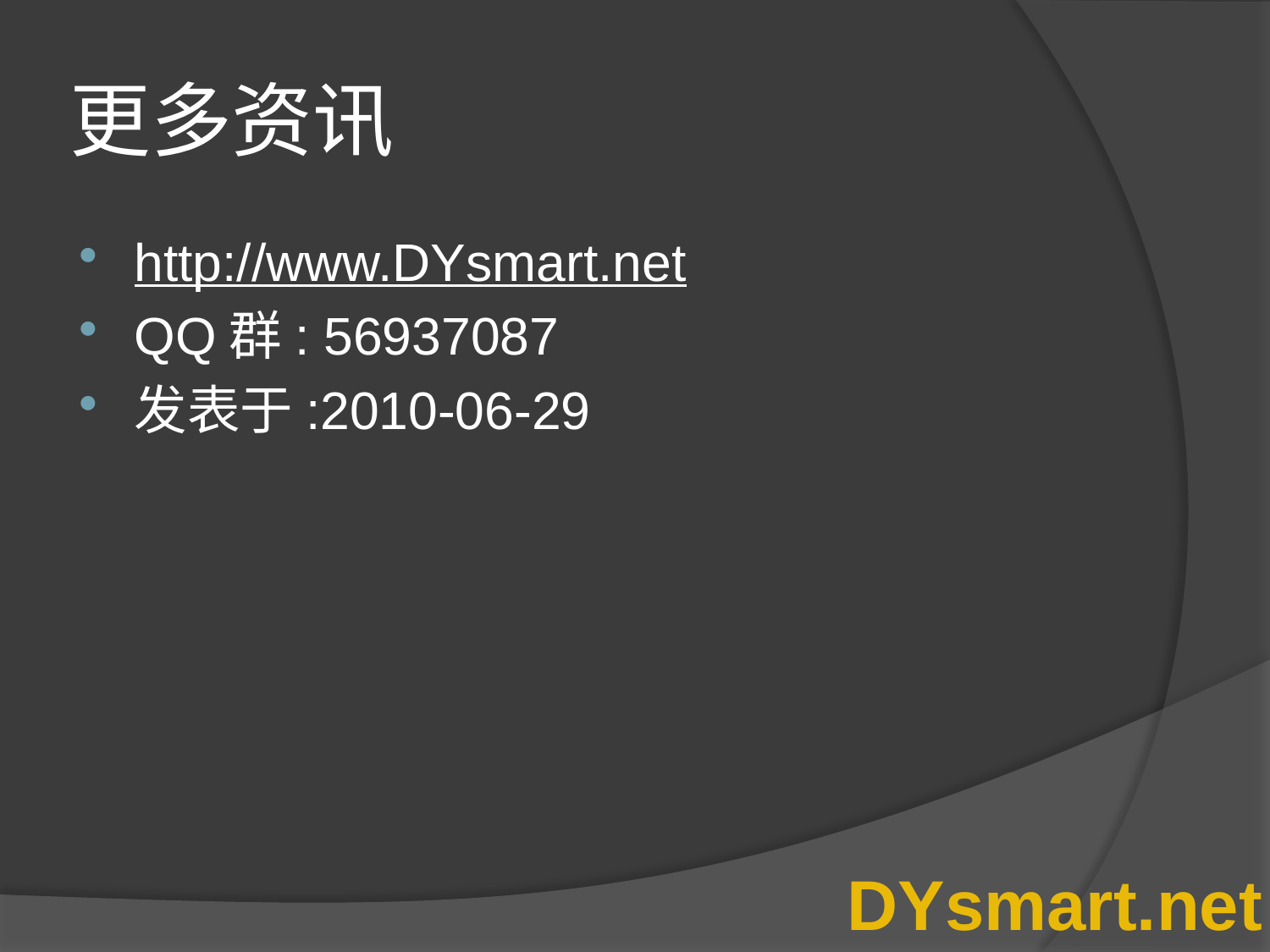

# 更多资讯
http://www.DYsmart.net
QQ群: 56937087
发表于:2010-06-29
DYsmart.net